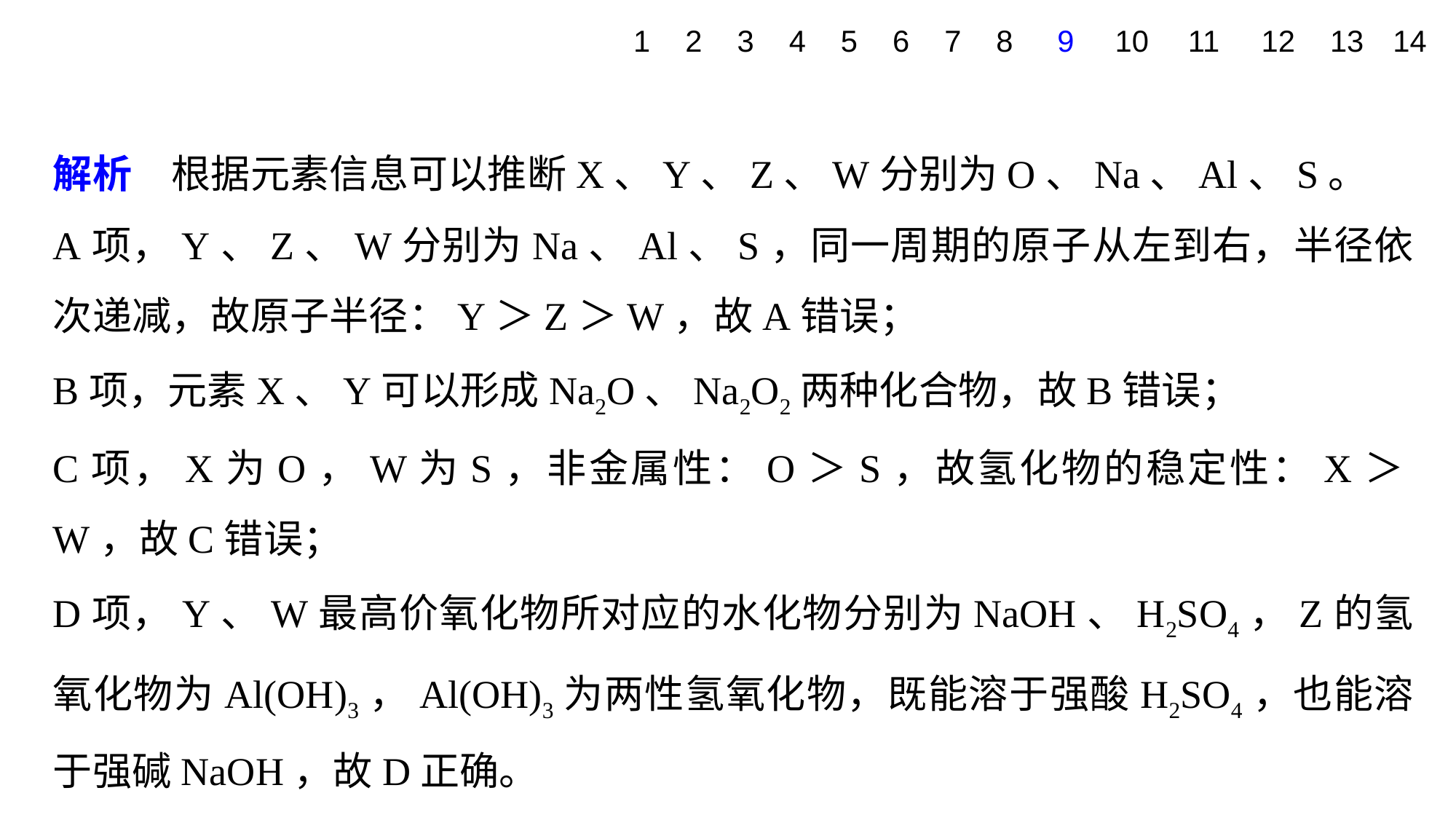

1
2
3
4
5
6
7
8
9
10
11
12
13
14
解析　根据元素信息可以推断X、Y、Z、W分别为O、Na、Al、S。
A项，Y、Z、W分别为Na、Al、S，同一周期的原子从左到右，半径依次递减，故原子半径：Y＞Z＞W，故A错误；
B项，元素X、Y可以形成Na2O、Na2O2两种化合物，故B错误；
C项，X为O，W为S，非金属性：O＞S，故氢化物的稳定性：X＞W，故C错误；
D项，Y、W最高价氧化物所对应的水化物分别为NaOH、H2SO4，Z的氢氧化物为Al(OH)3，Al(OH)3为两性氢氧化物，既能溶于强酸H2SO4，也能溶于强碱NaOH，故D正确。
答案　D